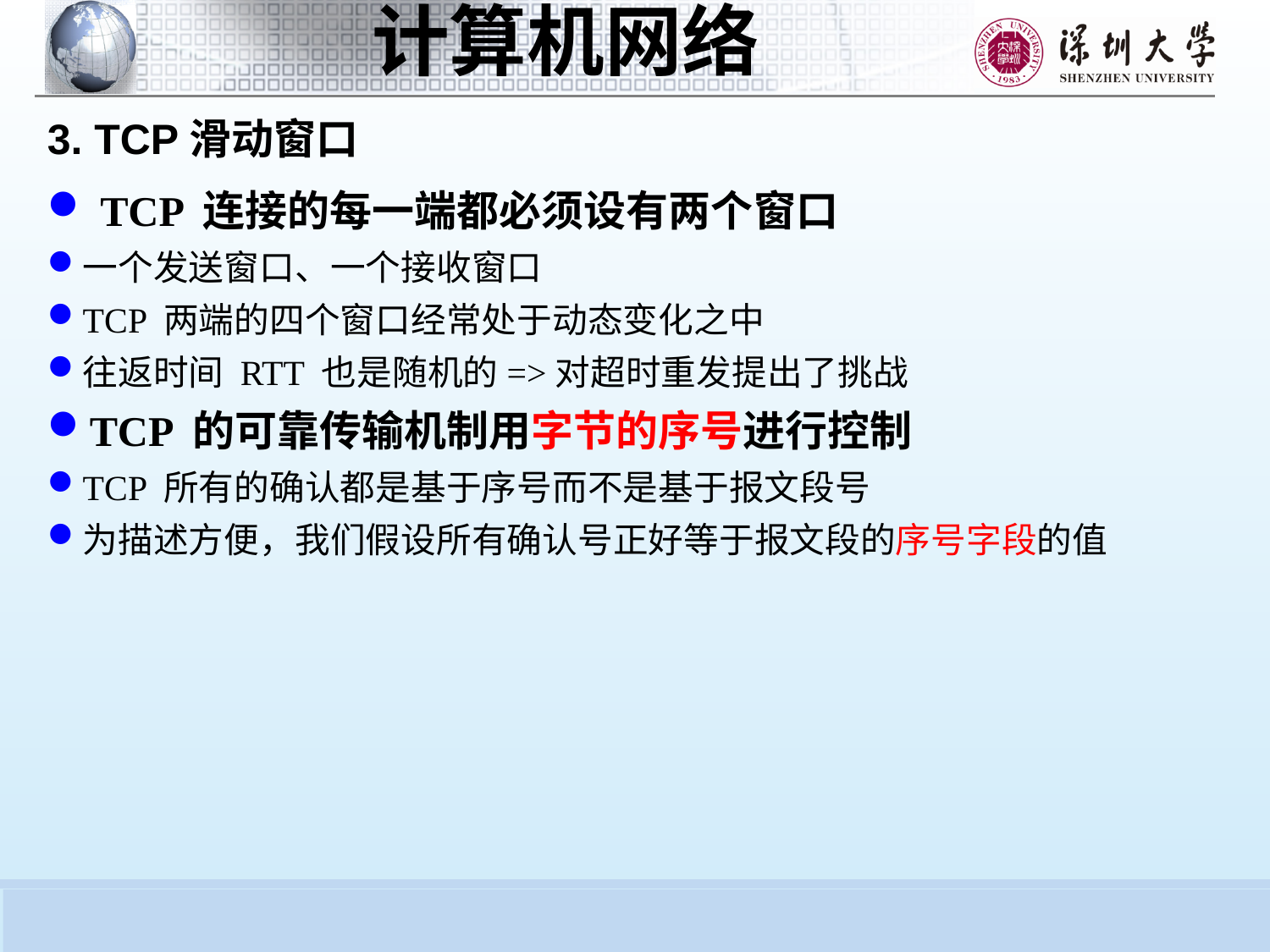

3. TCP滑动窗口
 TCP 连接的每一端都必须设有两个窗口
一个发送窗口、一个接收窗口
TCP 两端的四个窗口经常处于动态变化之中
往返时间 RTT 也是随机的=>对超时重发提出了挑战
TCP 的可靠传输机制用字节的序号进行控制
TCP 所有的确认都是基于序号而不是基于报文段号
为描述方便，我们假设所有确认号正好等于报文段的序号字段的值